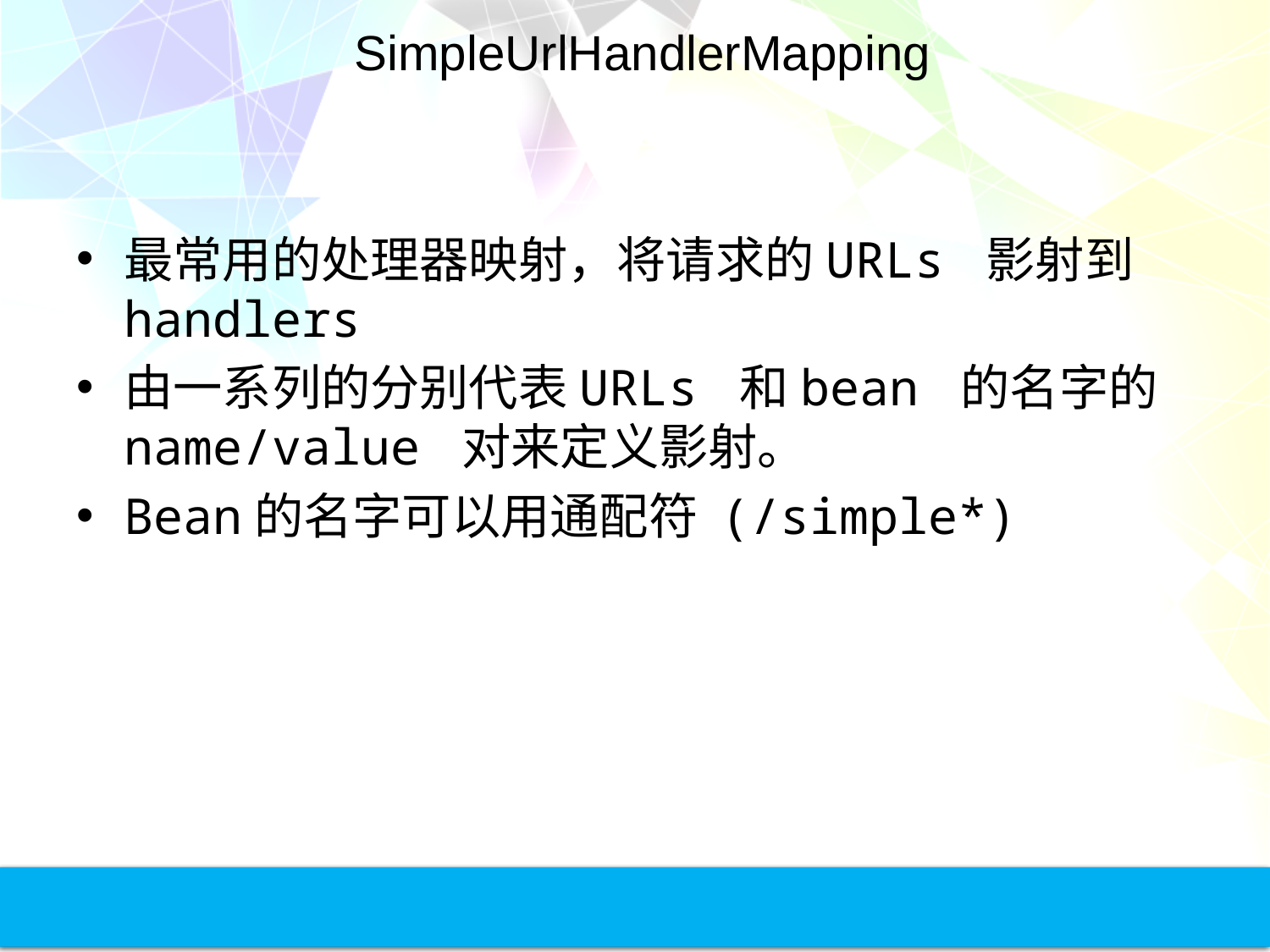

# SimpleUrlHandlerMapping
最常用的处理器映射，将请求的URLs 影射到handlers
由一系列的分别代表URLs 和bean 的名字的name/value 对来定义影射。
Bean的名字可以用通配符 (/simple*)